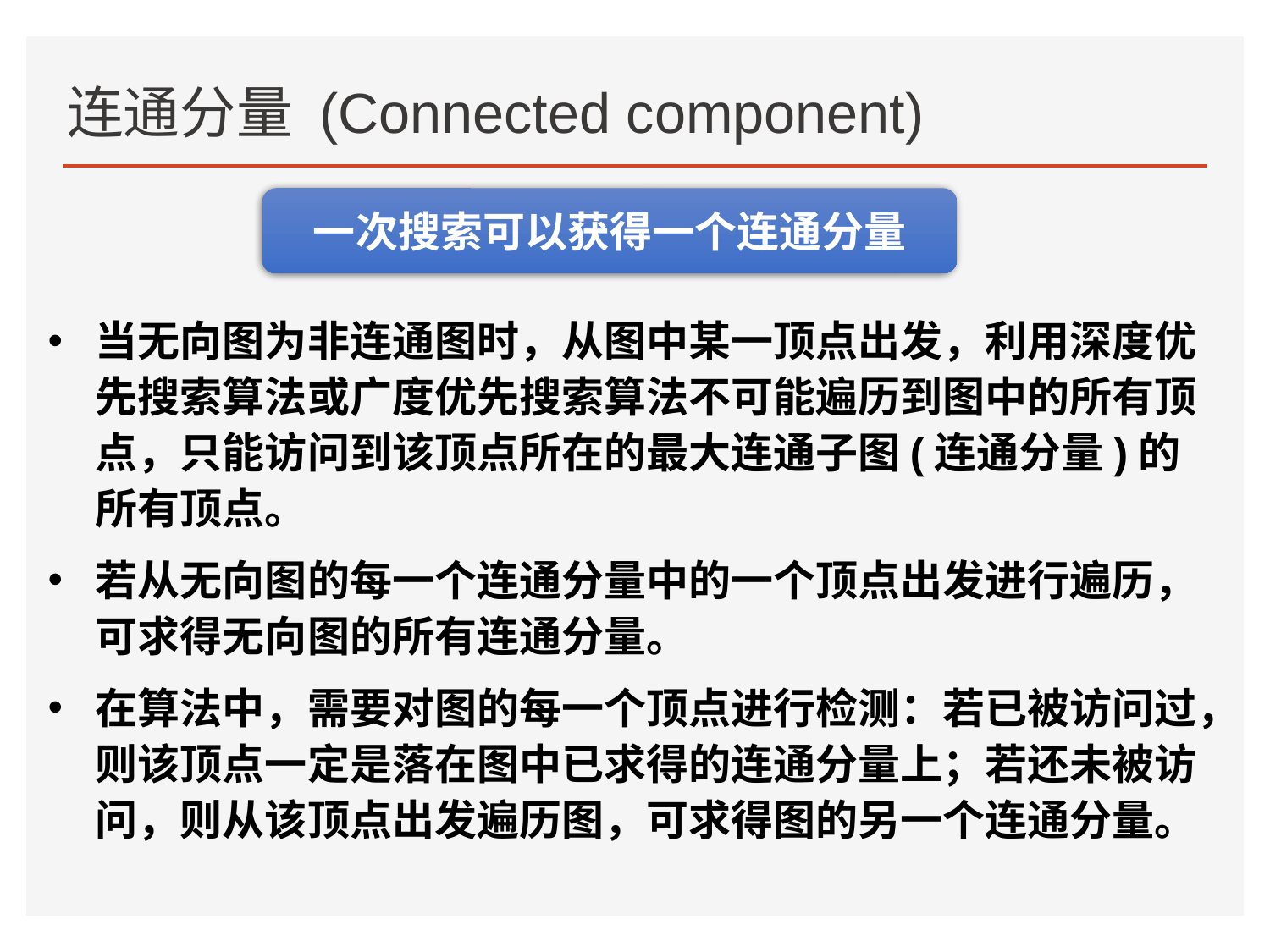

# 连通分量 (Connected component)
一次搜索可以获得一个连通分量
当无向图为非连通图时，从图中某一顶点出发，利用深度优先搜索算法或广度优先搜索算法不可能遍历到图中的所有顶点，只能访问到该顶点所在的最大连通子图(连通分量)的所有顶点。
若从无向图的每一个连通分量中的一个顶点出发进行遍历，可求得无向图的所有连通分量。
在算法中，需要对图的每一个顶点进行检测：若已被访问过，则该顶点一定是落在图中已求得的连通分量上；若还未被访问，则从该顶点出发遍历图，可求得图的另一个连通分量。